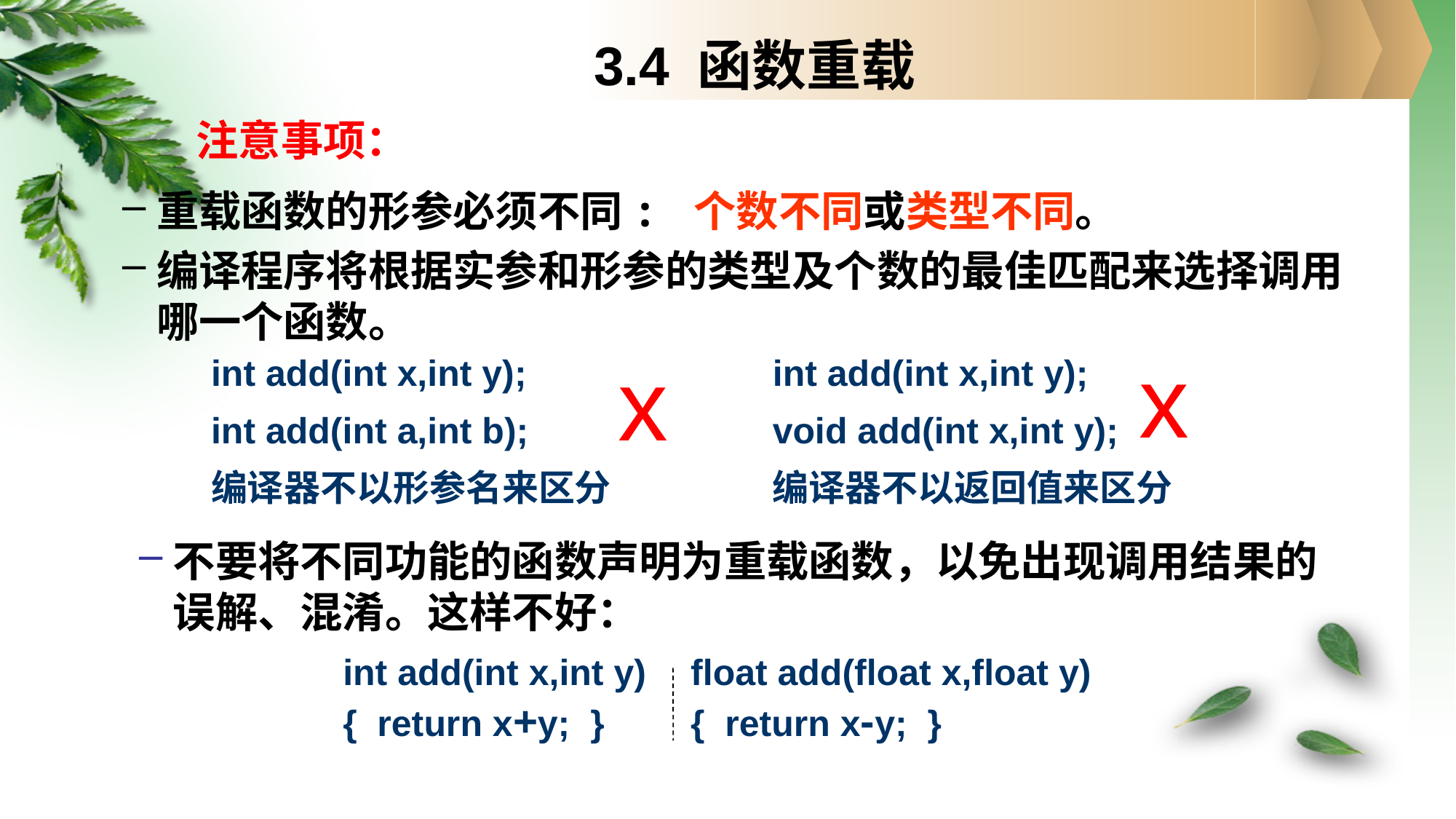

3.4 函数重载
# 注意事项：
重载函数的形参必须不同: 个数不同或类型不同。
编译程序将根据实参和形参的类型及个数的最佳匹配来选择调用哪一个函数。
x
x
int add(int x,int y);
int add(int a,int b);
编译器不以形参名来区分
int add(int x,int y);
void add(int x,int y);
编译器不以返回值来区分
不要将不同功能的函数声明为重载函数，以免出现调用结果的误解、混淆。这样不好：
int add(int x,int y)
{  return x+y;  }
float add(float x,float y)
{  return x-y;  }